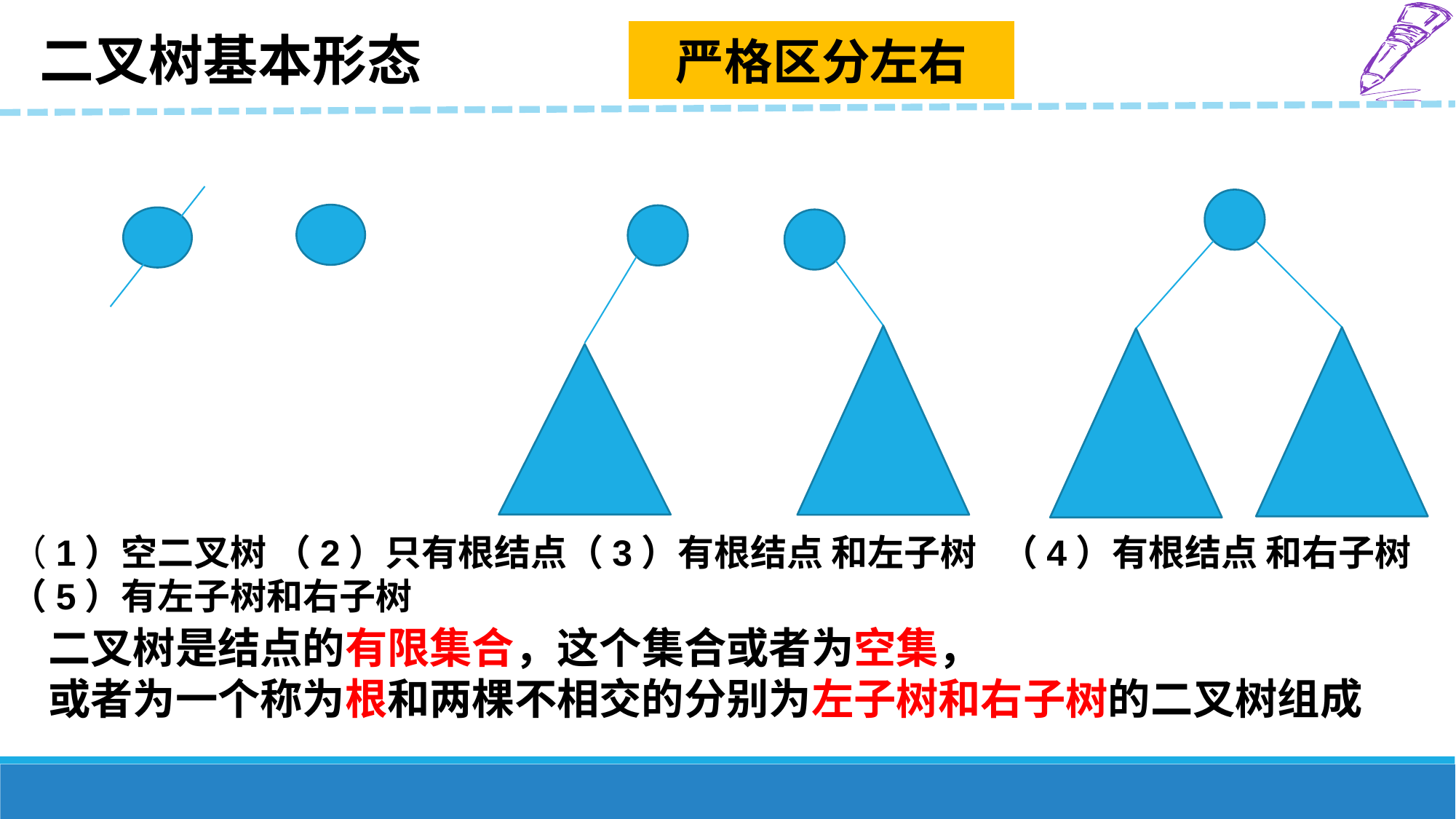

严格区分左右
二叉树基本形态

（1）空二叉树 （2）只有根结点（3）有根结点 和左子树   （4）有根结点 和右子树 （5）有左子树和右子树
二叉树是结点的有限集合，这个集合或者为空集，
或者为一个称为根和两棵不相交的分别为左子树和右子树的二叉树组成